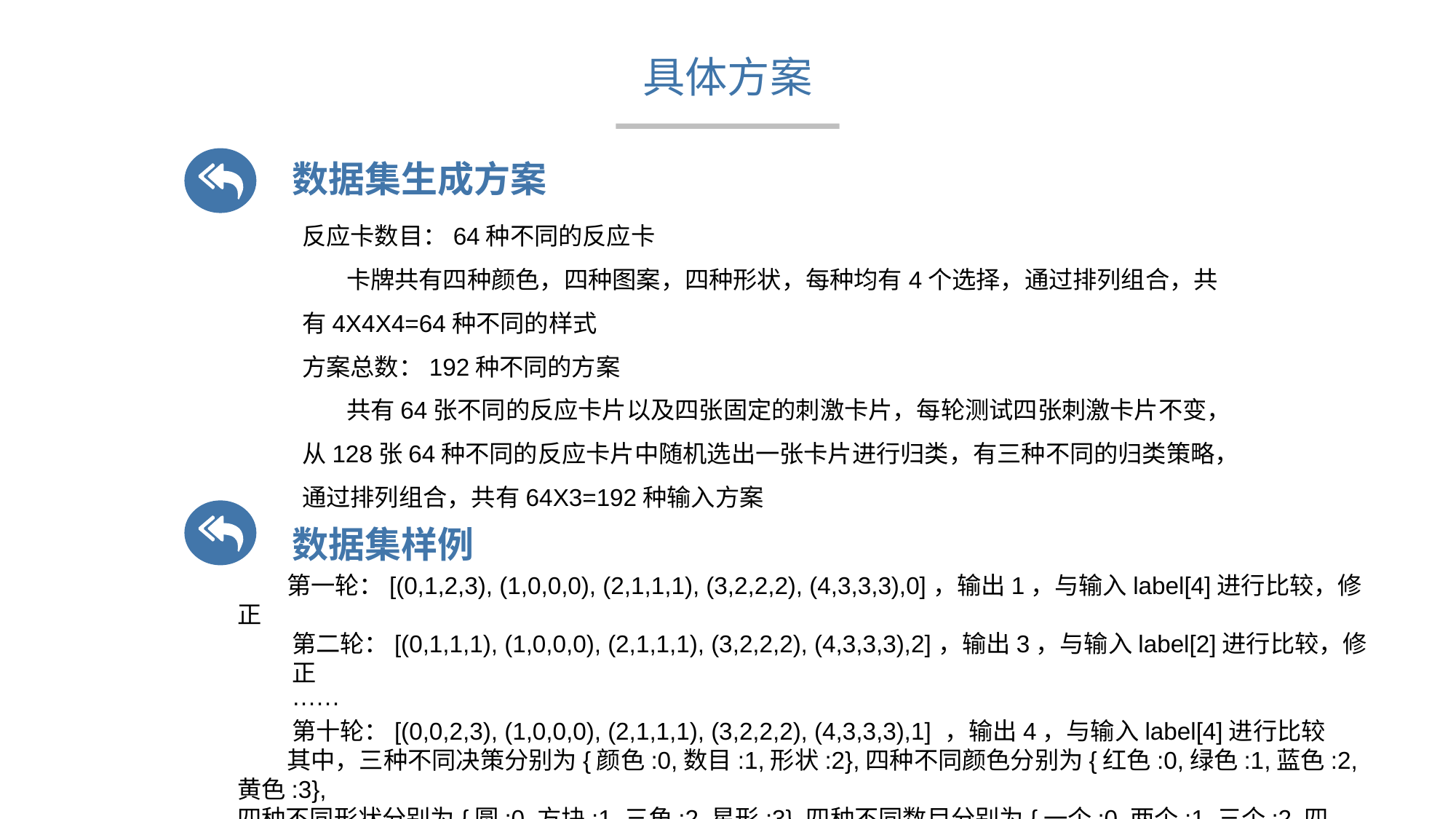

具体方案

数据集生成方案
反应卡数目：64种不同的反应卡
       卡牌共有四种颜色，四种图案，四种形状，每种均有4个选择，通过排列组合，共有4X4X4=64种不同的样式
方案总数：192种不同的方案
       共有64张不同的反应卡片以及四张固定的刺激卡片，每轮测试四张刺激卡片不变，从128张64种不同的反应卡片中随机选出一张卡片进行归类，有三种不同的归类策略，通过排列组合，共有64X3=192种输入方案

数据集样例
        第一轮：[(0,1,2,3), (1,0,0,0), (2,1,1,1), (3,2,2,2), (4,3,3,3),0]，输出1，与输入label[4]进行比较，修正
第二轮：[(0,1,1,1), (1,0,0,0), (2,1,1,1), (3,2,2,2), (4,3,3,3),2]，输出3，与输入label[2]进行比较，修正
······
第十轮：[(0,0,2,3), (1,0,0,0), (2,1,1,1), (3,2,2,2), (4,3,3,3),1] ，输出4，与输入label[4]进行比较
        其中，三种不同决策分别为{颜色:0,数目:1,形状:2},四种不同颜色分别为{红色:0,绿色:1,蓝色:2,黄色:3},
四种不同形状分别为{圆:0,方块:1,三角:2,星形:3},四种不同数目分别为{一个:0,两个:1,三个:2,四个:3}